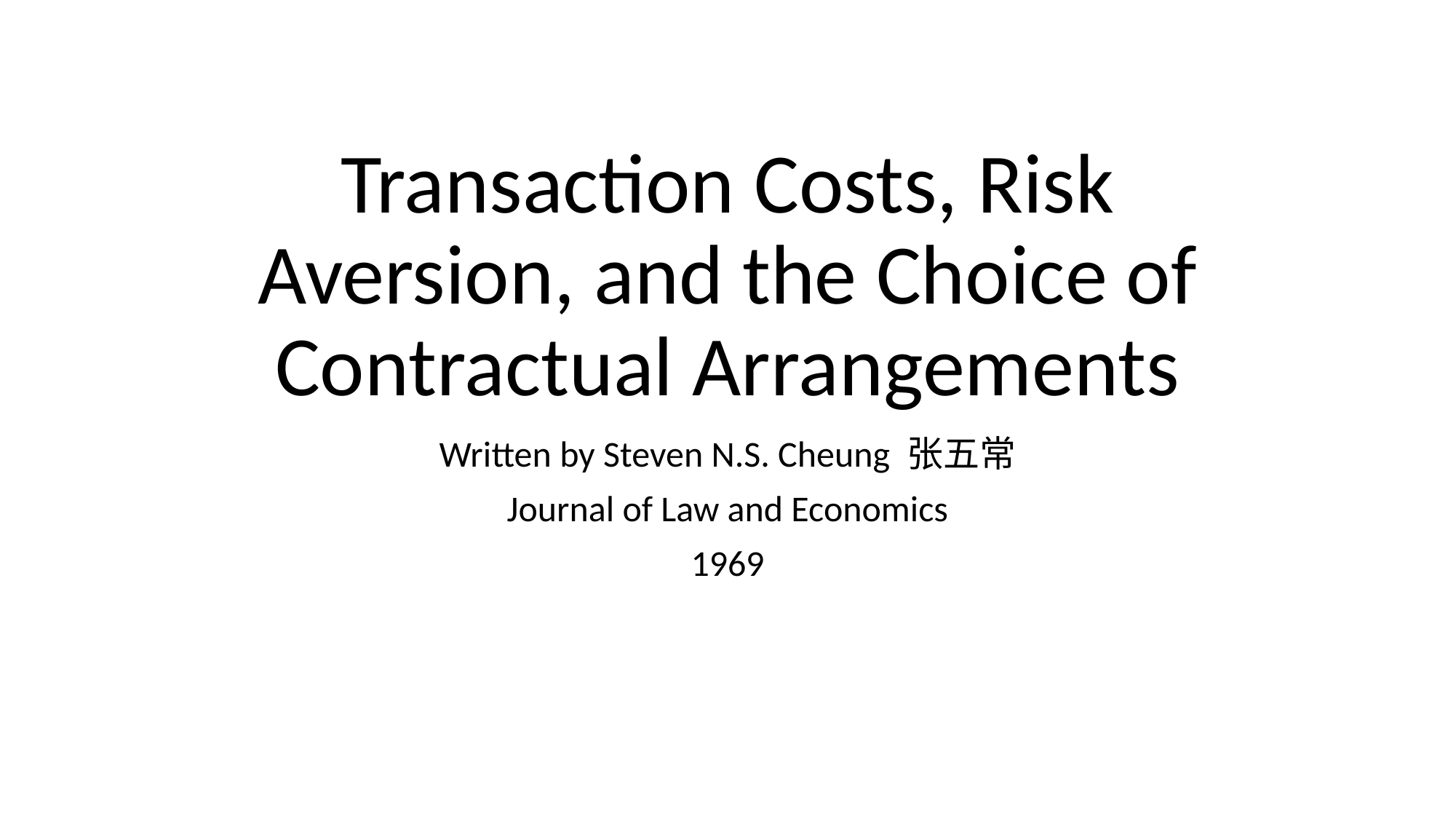

# Transaction Costs, Risk Aversion, and the Choice of Contractual Arrangements
Written by Steven N.S. Cheung 张五常
Journal of Law and Economics
1969